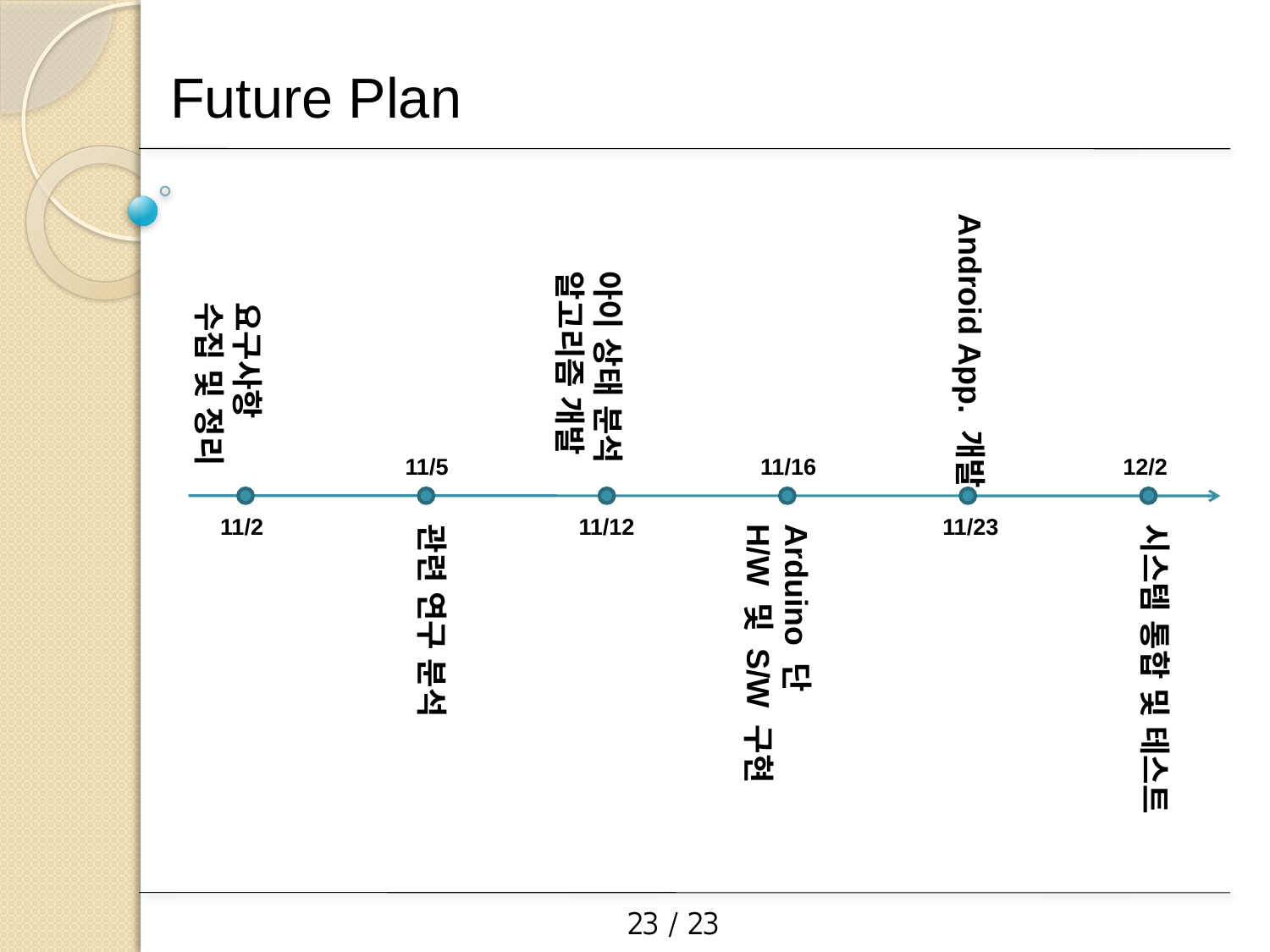

Future Plan
Android App. 개발
아이 상태 분석
알고리즘 개발
요구사항
수집 및 정리
11/5
11/16
12/2

11/2
11/12
11/23
관련 연구 분석
Arduino 단
H/W 및 S/W 구현
시스템 통합 및 테스트
23 / 23